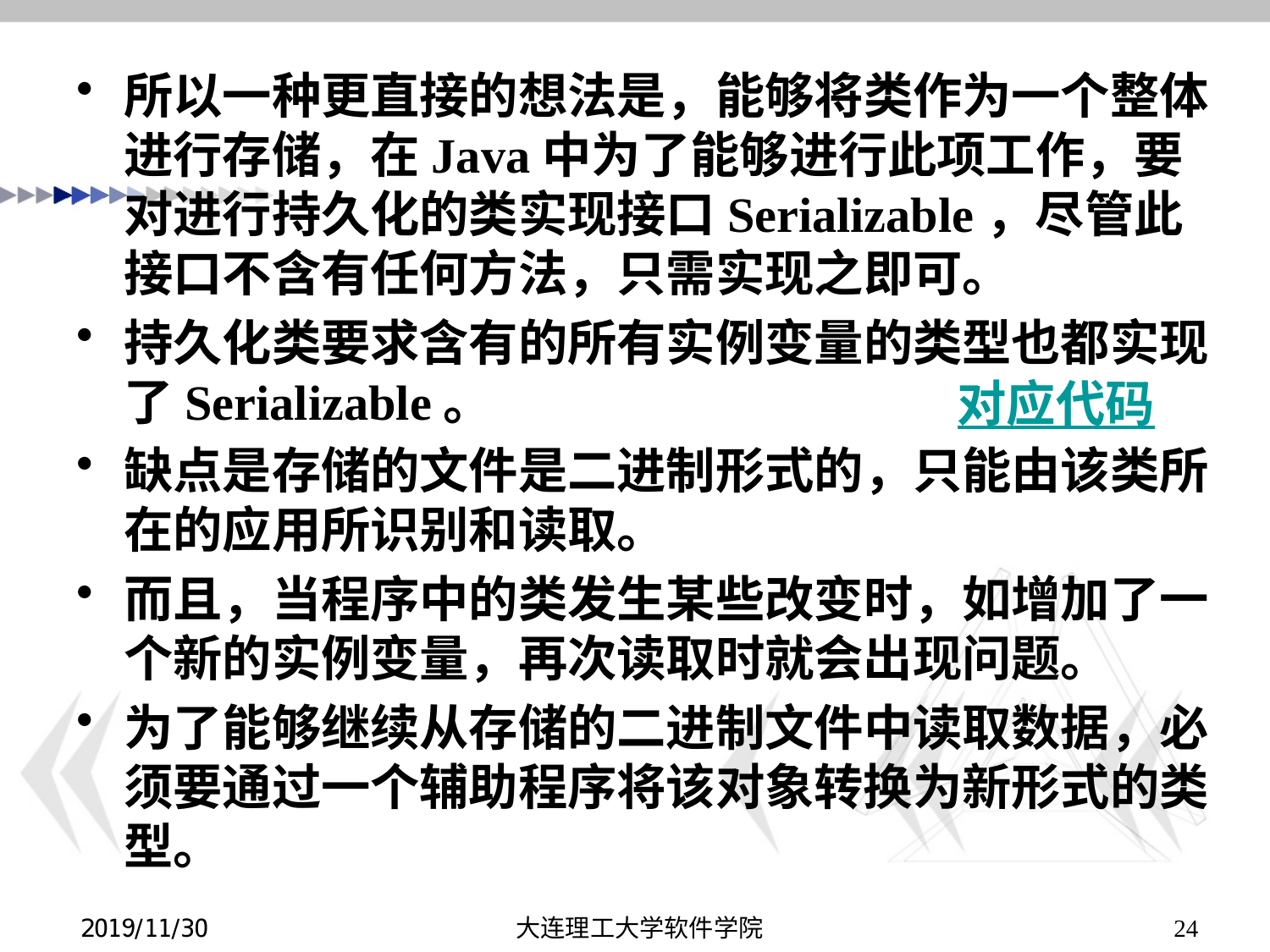

# 所以一种更直接的想法是，能够将类作为一个整体进行存储，在Java中为了能够进行此项工作，要对进行持久化的类实现接口Serializable，尽管此接口不含有任何方法，只需实现之即可。
持久化类要求含有的所有实例变量的类型也都实现了Serializable。
缺点是存储的文件是二进制形式的，只能由该类所在的应用所识别和读取。
而且，当程序中的类发生某些改变时，如增加了一个新的实例变量，再次读取时就会出现问题。
为了能够继续从存储的二进制文件中读取数据，必须要通过一个辅助程序将该对象转换为新形式的类型。
对应代码
2019/11/30
大连理工大学软件学院
24